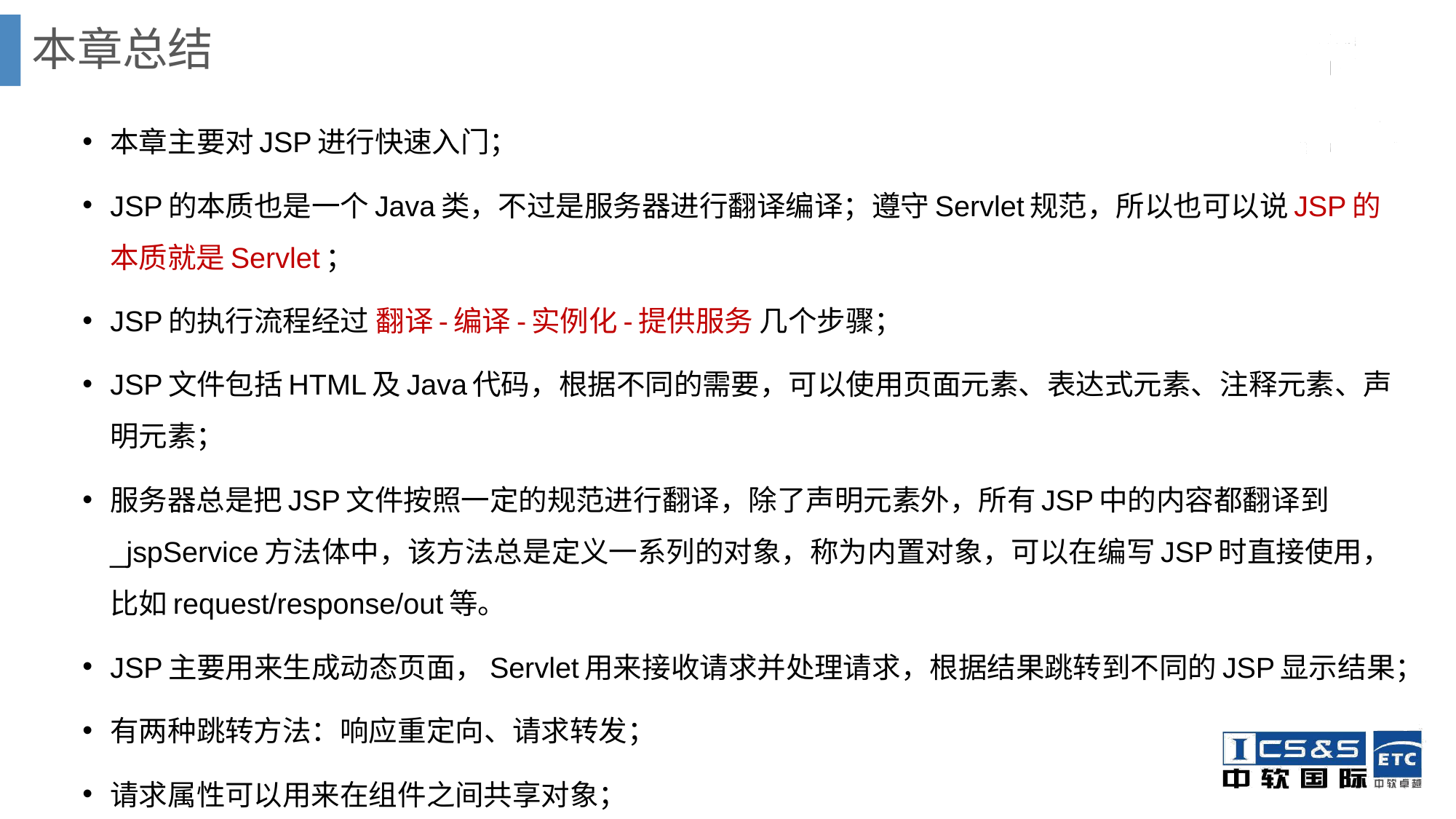

# 本章总结
本章主要对JSP进行快速入门；
JSP的本质也是一个Java类，不过是服务器进行翻译编译；遵守Servlet规范，所以也可以说JSP的本质就是Servlet；
JSP的执行流程经过 翻译-编译-实例化-提供服务 几个步骤；
JSP文件包括HTML及Java代码，根据不同的需要，可以使用页面元素、表达式元素、注释元素、声明元素；
服务器总是把JSP文件按照一定的规范进行翻译，除了声明元素外，所有JSP中的内容都翻译到_jspService方法体中，该方法总是定义一系列的对象，称为内置对象，可以在编写JSP时直接使用，比如request/response/out等。
JSP主要用来生成动态页面，Servlet用来接收请求并处理请求，根据结果跳转到不同的JSP显示结果；
有两种跳转方法：响应重定向、请求转发；
请求属性可以用来在组件之间共享对象；